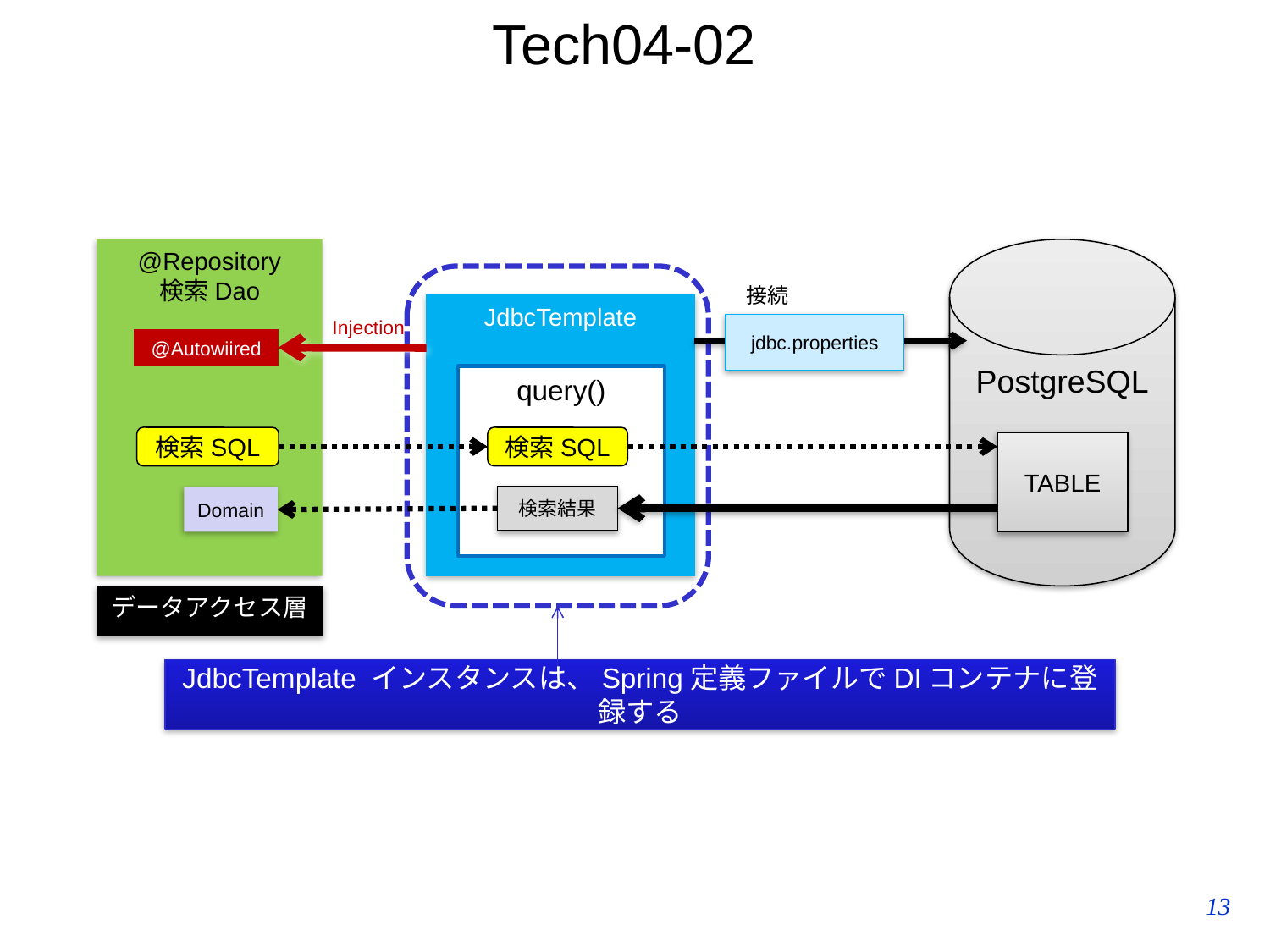

# Tech04-02
@Repository
検索Dao
PostgreSQL

接続
JdbcTemplate
Injection
jdbc.properties
@Autowiired
query()
検索SQL
検索SQL
TABLE
検索結果
Domain
データアクセス層
JdbcTemplate インスタンスは、Spring定義ファイルでDIコンテナに登録する
13